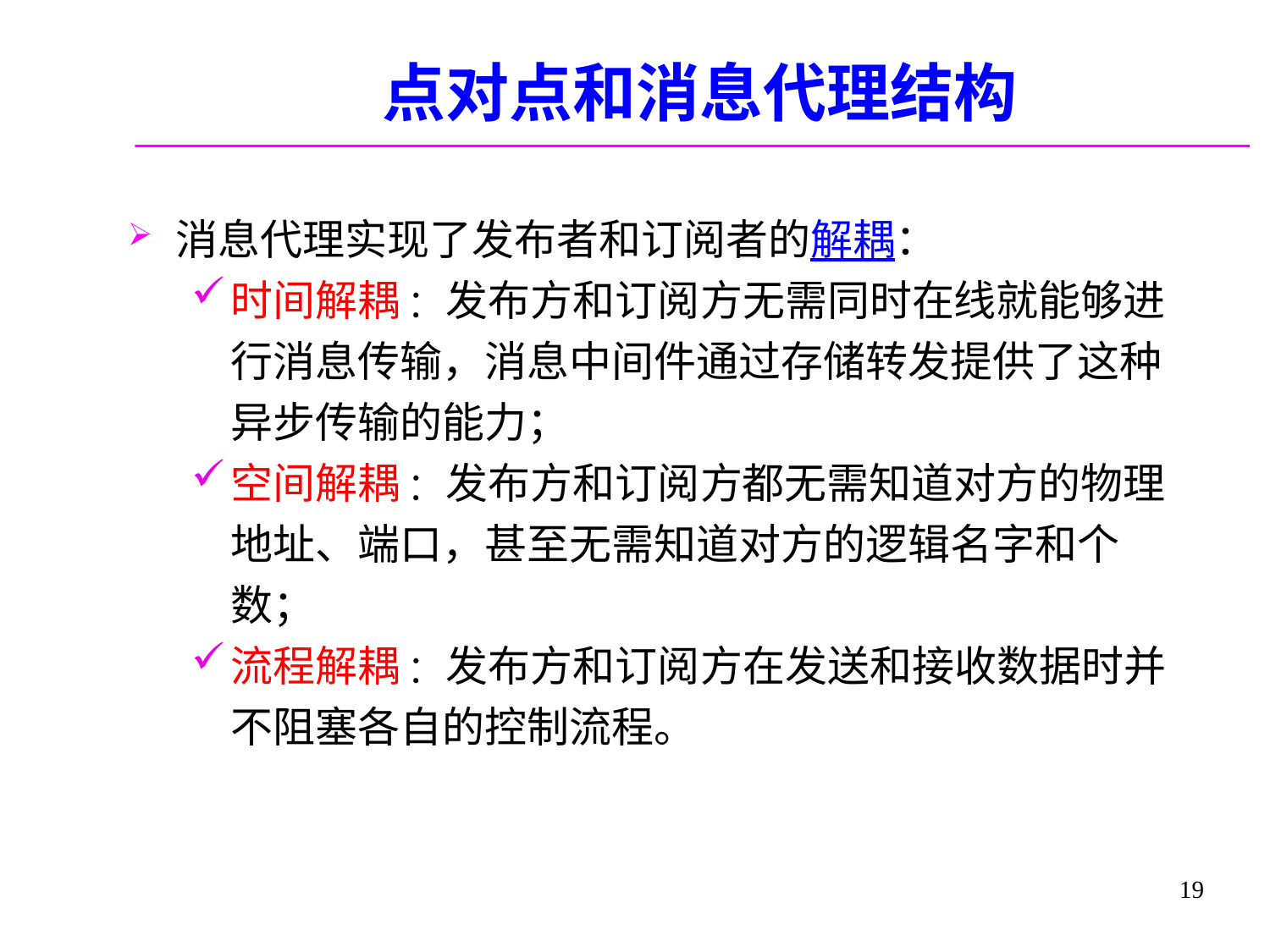

# 点对点和消息代理结构
消息代理实现了发布者和订阅者的解耦：
时间解耦: 发布方和订阅方无需同时在线就能够进行消息传输，消息中间件通过存储转发提供了这种异步传输的能力；
空间解耦: 发布方和订阅方都无需知道对方的物理地址、端口，甚至无需知道对方的逻辑名字和个数；
流程解耦: 发布方和订阅方在发送和接收数据时并不阻塞各自的控制流程。

19